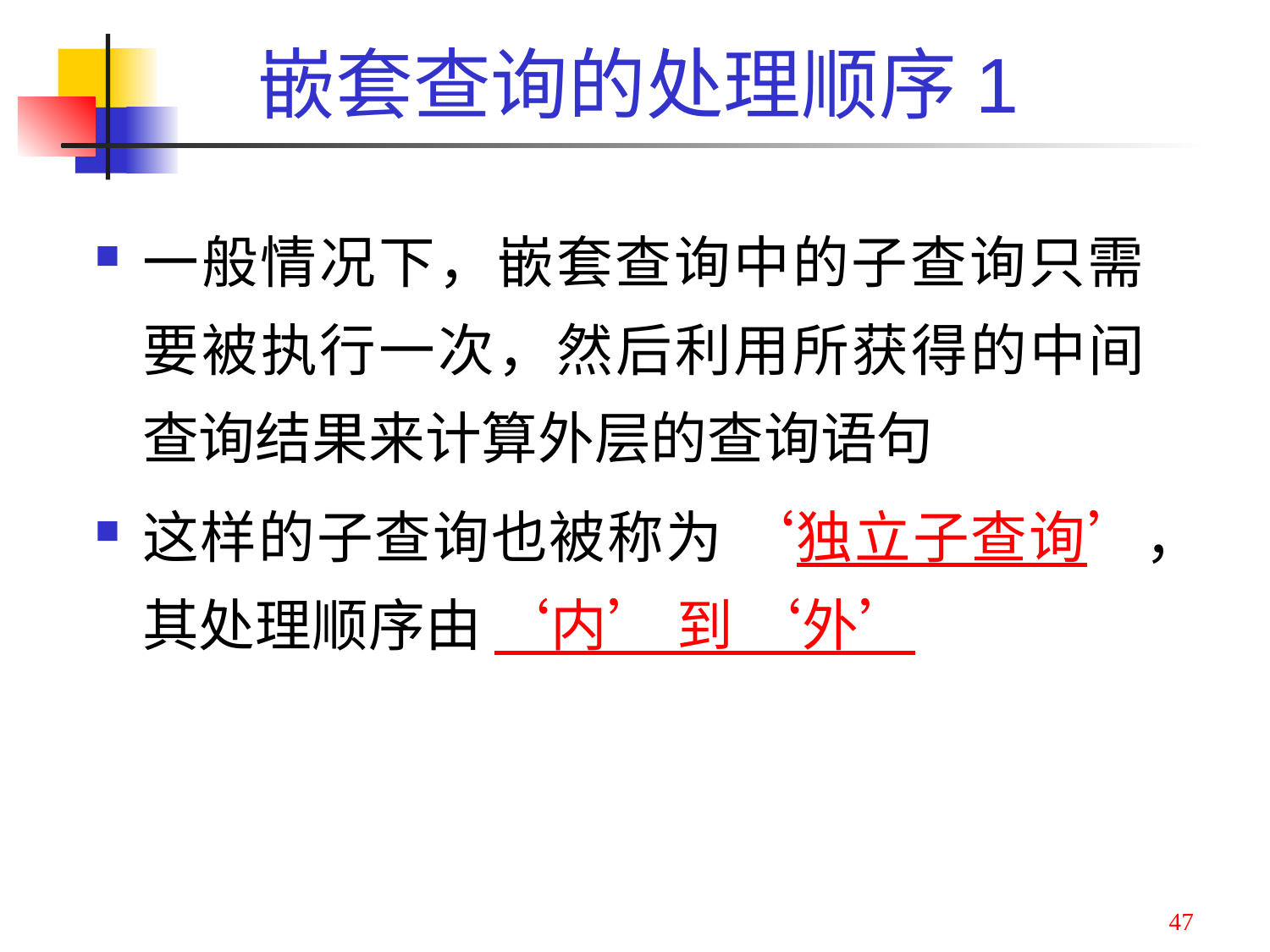

# 嵌套查询的处理顺序1
一般情况下，嵌套查询中的子查询只需要被执行一次，然后利用所获得的中间查询结果来计算外层的查询语句
这样的子查询也被称为 ‘独立子查询’，其处理顺序由 ‘内’ 到 ‘外’
47